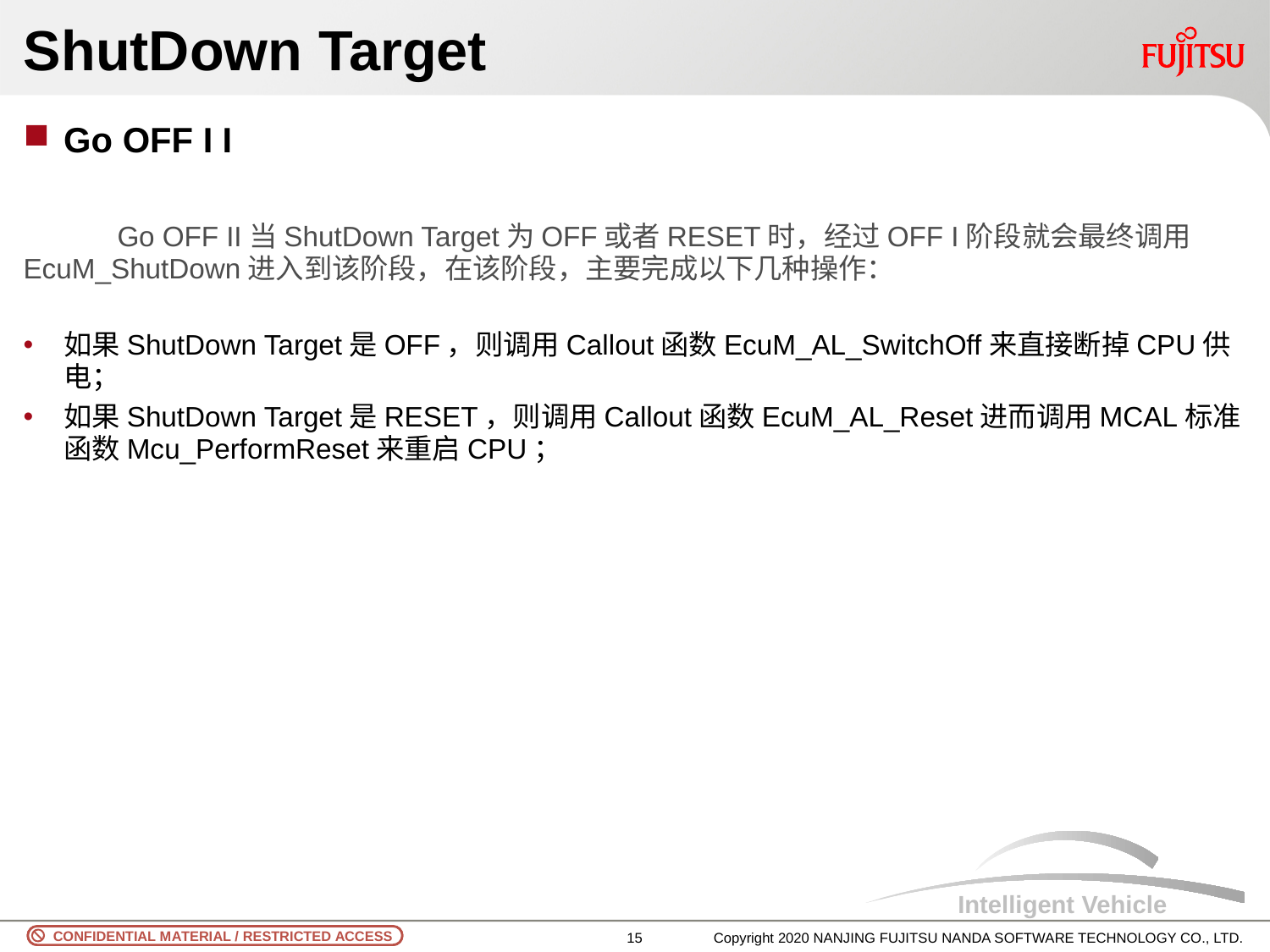

# ShutDown Target
Go OFF I I

            Go OFF II当ShutDown Target为OFF或者RESET时，经过OFF I阶段就会最终调用EcuM_ShutDown进入到该阶段，在该阶段，主要完成以下几种操作：

如果ShutDown Target是OFF，则调用Callout函数EcuM_AL_SwitchOff来直接断掉CPU供电；
如果ShutDown Target是RESET，则调用Callout函数EcuM_AL_Reset进而调用MCAL标准函数Mcu_PerformReset来重启CPU；
15
Copyright 2020 NANJING FUJITSU NANDA SOFTWARE TECHNOLOGY CO., LTD.